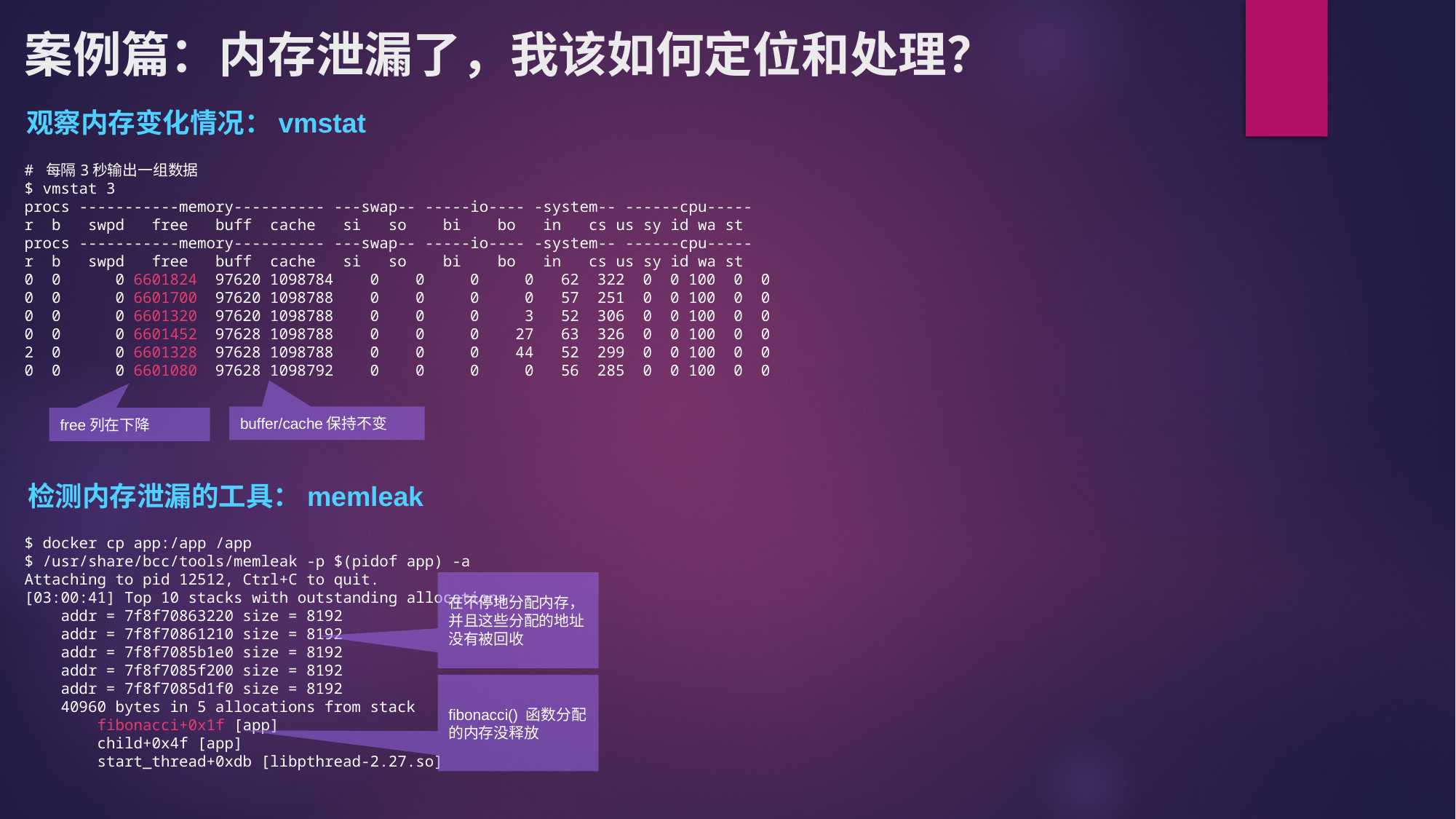

# 案例篇：内存泄漏了，我该如何定位和处理？
观察内存变化情况：vmstat
# 每隔3秒输出一组数据
$ vmstat 3
procs -----------memory---------- ---swap-- -----io---- -system-- ------cpu-----
r  b   swpd   free   buff  cache   si   so    bi    bo   in   cs us sy id wa st
procs -----------memory---------- ---swap-- -----io---- -system-- ------cpu-----
r  b   swpd   free   buff  cache   si   so    bi    bo   in   cs us sy id wa st
0  0      0 6601824  97620 1098784    0    0     0     0   62  322  0  0 100  0  0
0  0      0 6601700  97620 1098788    0    0     0     0   57  251  0  0 100  0  0
0  0      0 6601320  97620 1098788    0    0     0     3   52  306  0  0 100  0  0
0  0      0 6601452  97628 1098788    0    0     0    27   63  326  0  0 100  0  0
2  0      0 6601328  97628 1098788    0    0     0    44   52  299  0  0 100  0  0
0  0      0 6601080  97628 1098792    0    0     0     0   56  285  0  0 100  0  0
buffer/cache保持不变
free列在下降
检测内存泄漏的工具：memleak
$ docker cp app:/app /app
$ /usr/share/bcc/tools/memleak -p $(pidof app) -a
Attaching to pid 12512, Ctrl+C to quit.
[03:00:41] Top 10 stacks with outstanding allocations:
    addr = 7f8f70863220 size = 8192
    addr = 7f8f70861210 size = 8192
    addr = 7f8f7085b1e0 size = 8192
    addr = 7f8f7085f200 size = 8192
    addr = 7f8f7085d1f0 size = 8192
    40960 bytes in 5 allocations from stack
        fibonacci+0x1f [app]
        child+0x4f [app]
        start_thread+0xdb [libpthread-2.27.so]
在不停地分配内存，并且这些分配的地址没有被回收
fibonacci() 函数分配的内存没释放